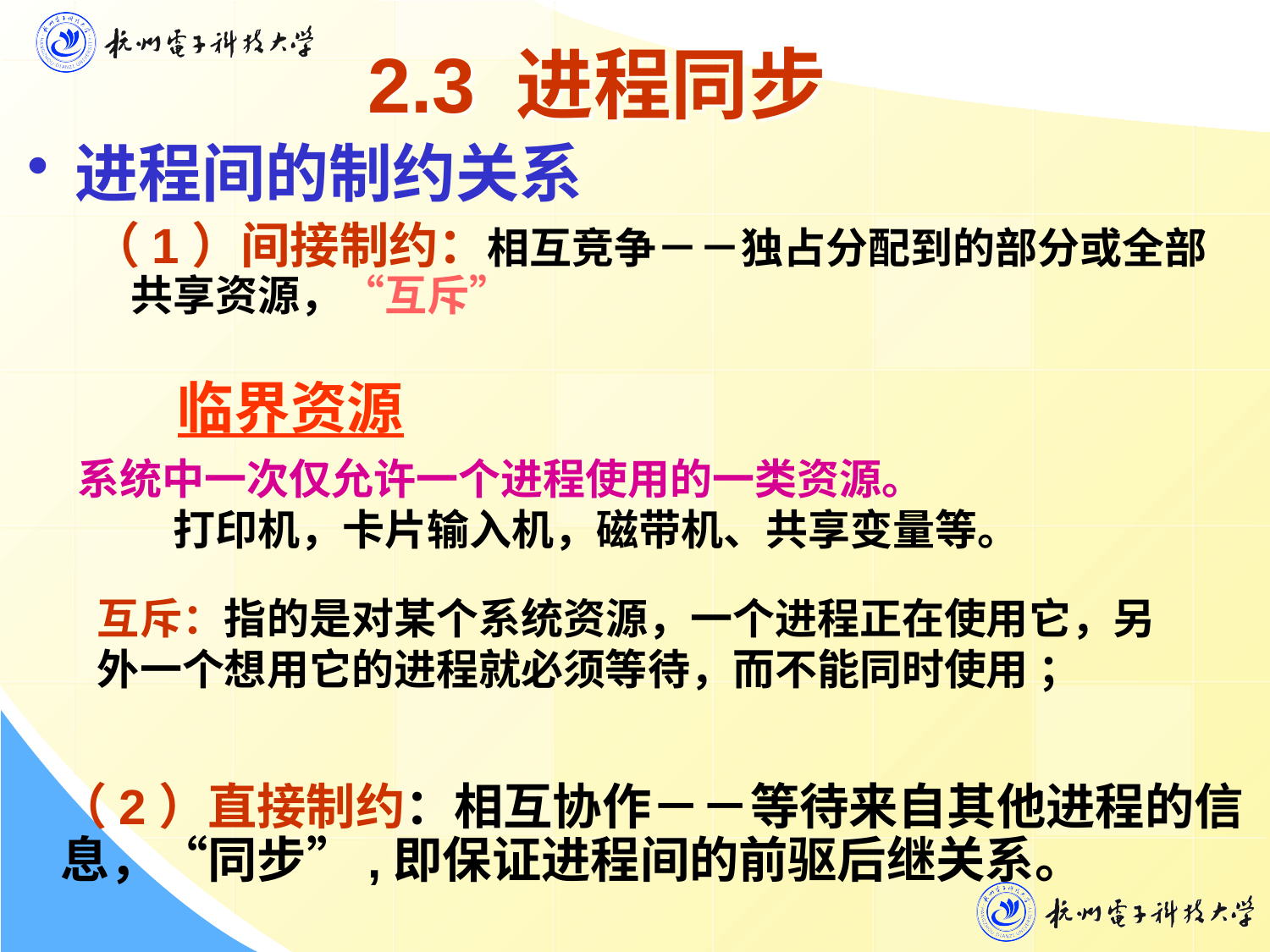

2.3 进程同步
进程间的制约关系
（1）间接制约：相互竞争－－独占分配到的部分或全部共享资源，“互斥”
临界资源
系统中一次仅允许一个进程使用的一类资源。
         打印机，卡片输入机，磁带机、共享变量等。
互斥：指的是对某个系统资源，一个进程正在使用它，另外一个想用它的进程就必须等待，而不能同时使用 ；
   （2）直接制约：相互协作－－等待来自其他进程的信息，“同步”,即保证进程间的前驱后继关系。